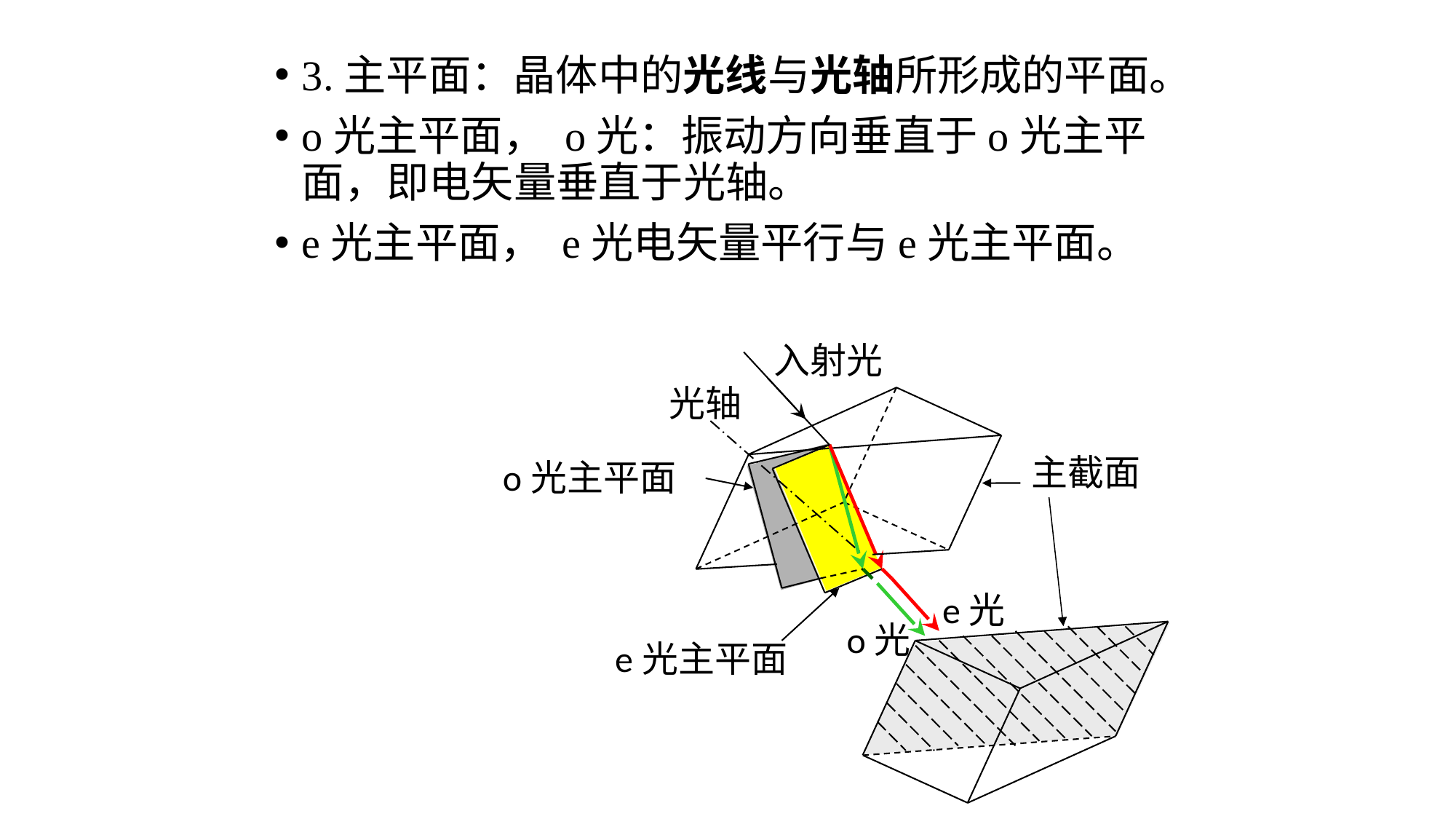

3.主平面：晶体中的光线与光轴所形成的平面。
o光主平面， o光：振动方向垂直于o光主平面，即电矢量垂直于光轴。
e光主平面， e光电矢量平行与e光主平面。
入射光

光轴

主截面

o光主平面

e光

o光

e光主平面